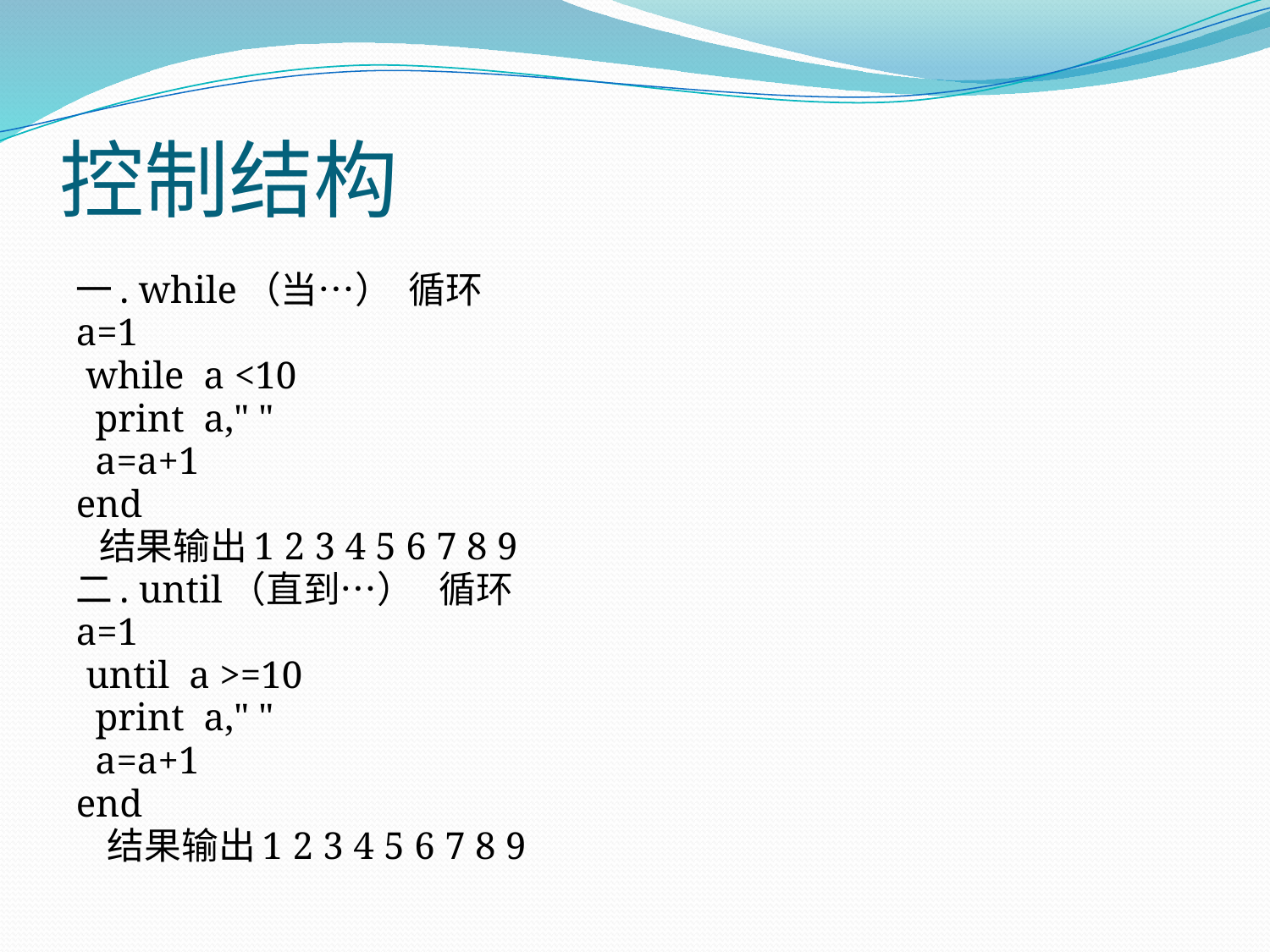

# 控制结构
一. while（当…）  循环
a=1
 while  a <10
  print  a," "
  a=a+1
end
  结果输出1 2 3 4 5 6 7 8 9
二. until（直到…）   循环
a=1
 until  a >=10
  print  a," "
  a=a+1
end
   结果输出1 2 3 4 5 6 7 8 9